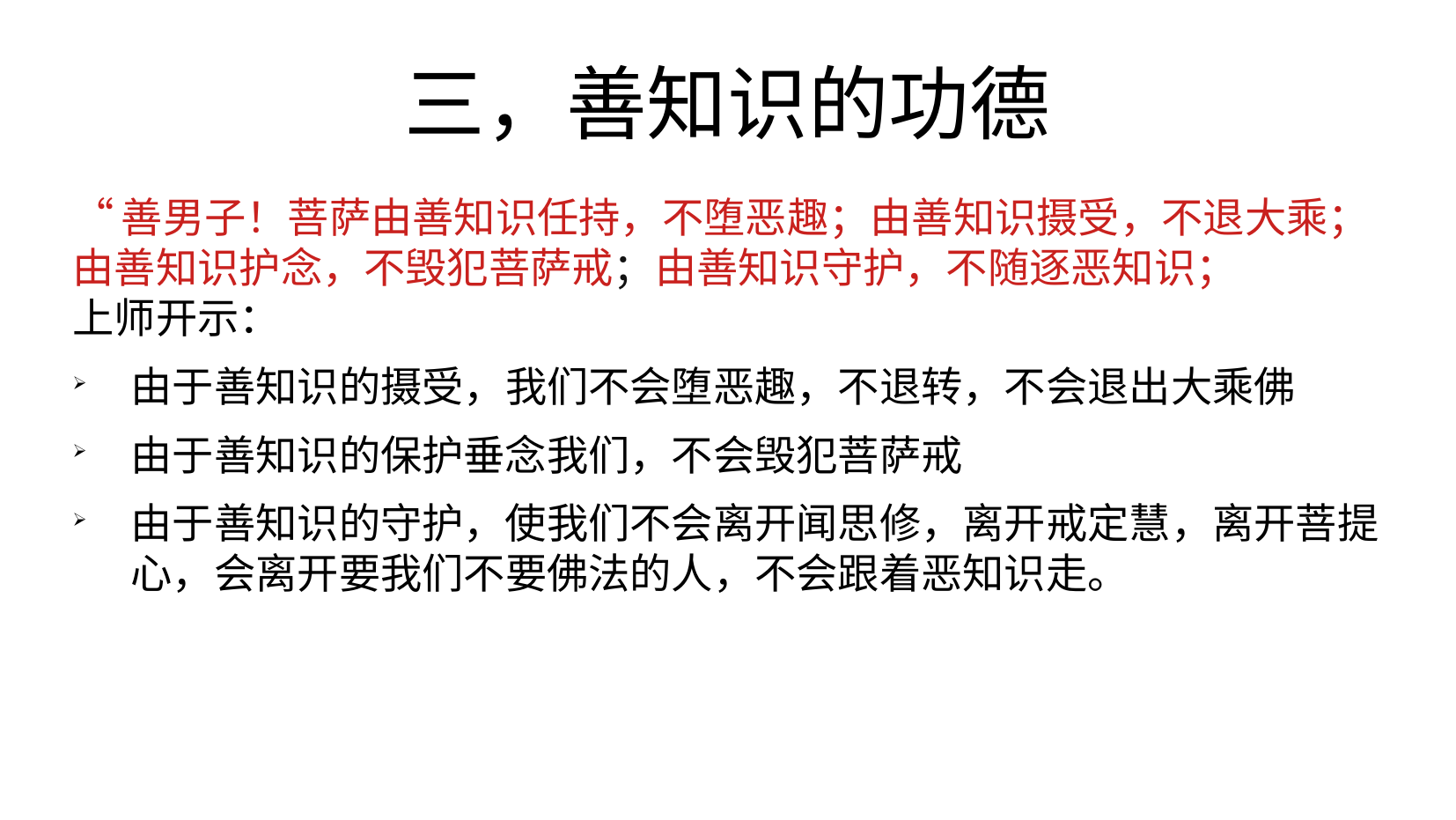

三，善知识的功德
“善男子！菩萨由善知识任持，不堕恶趣；由善知识摄受，不退大乘；由善知识护念，不毁犯菩萨戒；由善知识守护，不随逐恶知识；
上师开示：
由于善知识的摄受，我们不会堕恶趣，不退转，不会退出大乘佛
由于善知识的保护垂念我们，不会毁犯菩萨戒
由于善知识的守护，使我们不会离开闻思修，离开戒定慧，离开菩提心，会离开要我们不要佛法的人，不会跟着恶知识走。